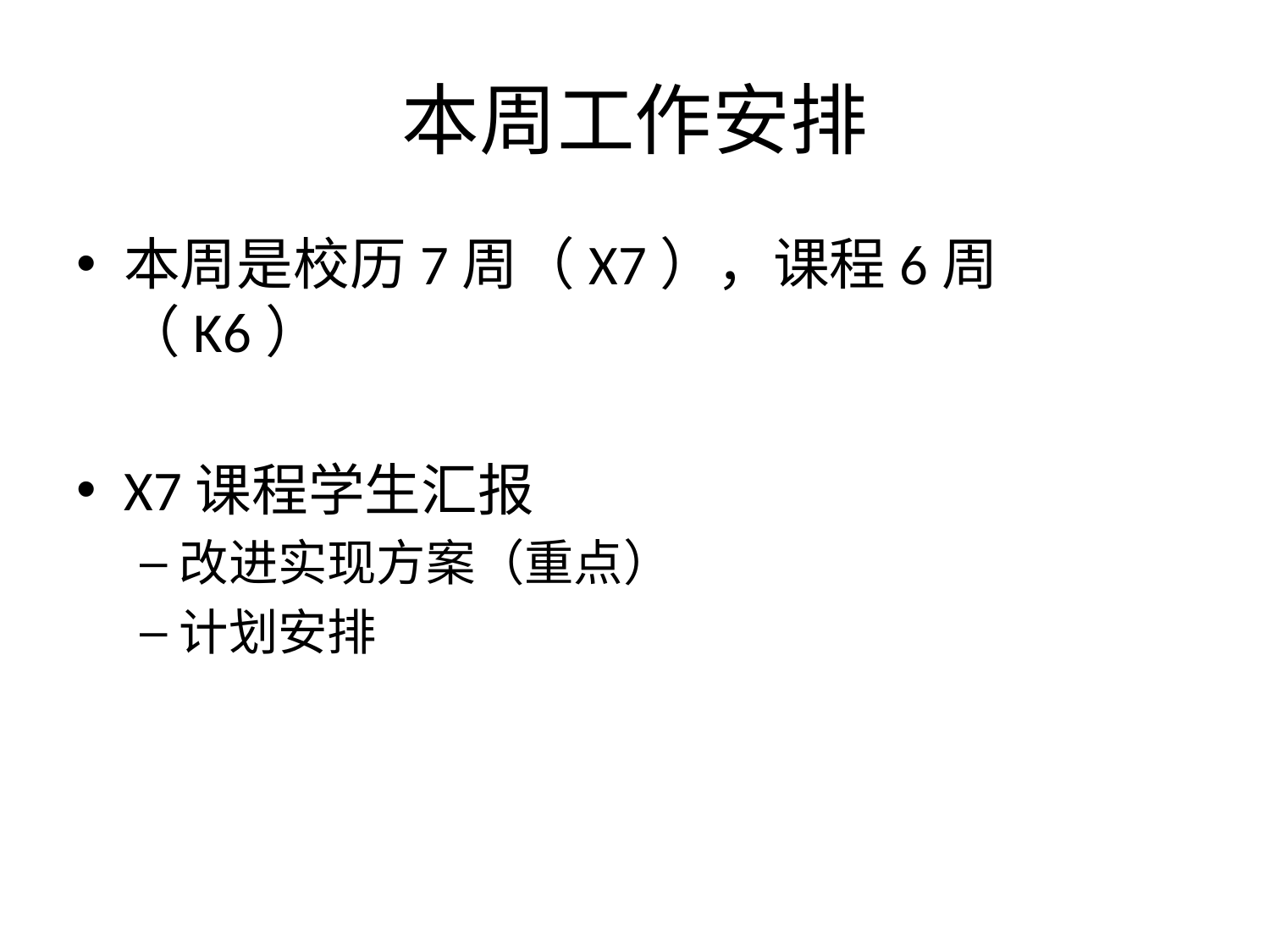

# 本周工作安排
本周是校历7周（X7），课程6周（K6）

X7课程学生汇报
改进实现方案（重点）
计划安排